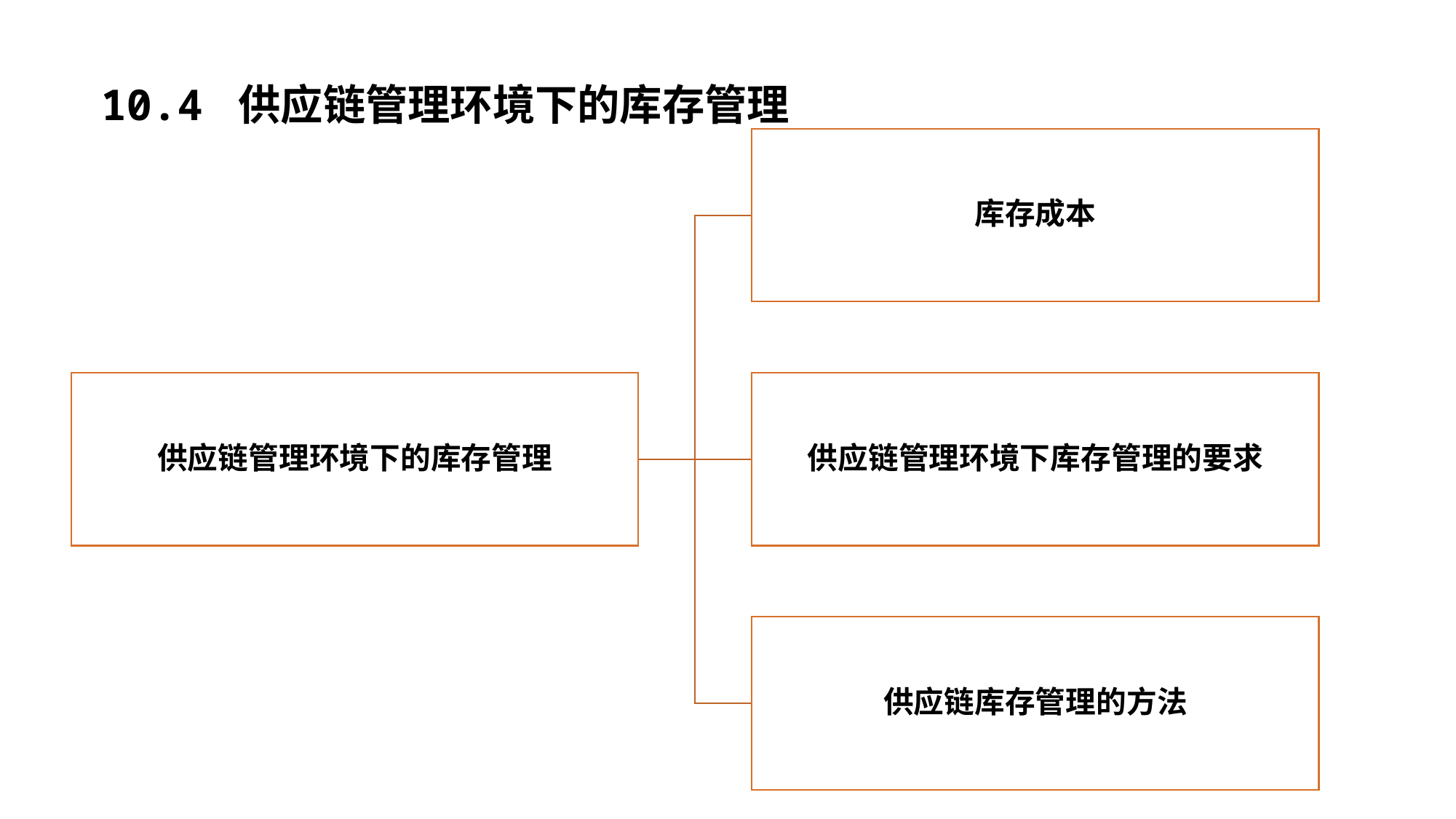

10.4 供应链管理环境下的库存管理
供应链管理环境下的库存管理
库存成本
供应链管理环境下库存管理的要求
供应链库存管理的方法